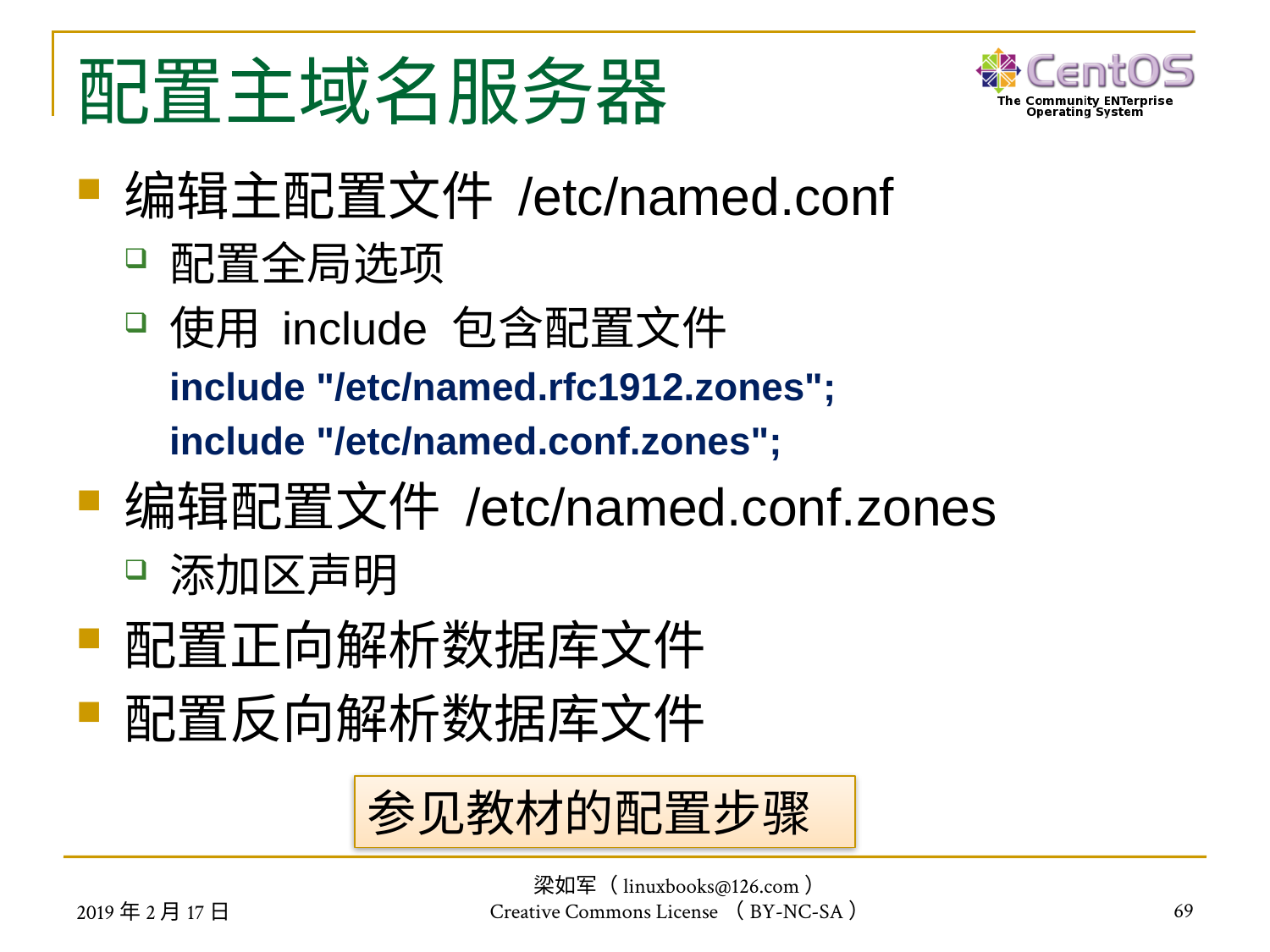

# 配置主域名服务器
编辑主配置文件 /etc/named.conf
配置全局选项
使用 include 包含配置文件
include "/etc/named.rfc1912.zones";
include "/etc/named.conf.zones";
编辑配置文件 /etc/named.conf.zones
添加区声明
配置正向解析数据库文件
配置反向解析数据库文件
参见教材的配置步骤
梁如军（linuxbooks@126.com）
Creative Commons License（BY-NC-SA）
2019年2月17日
69